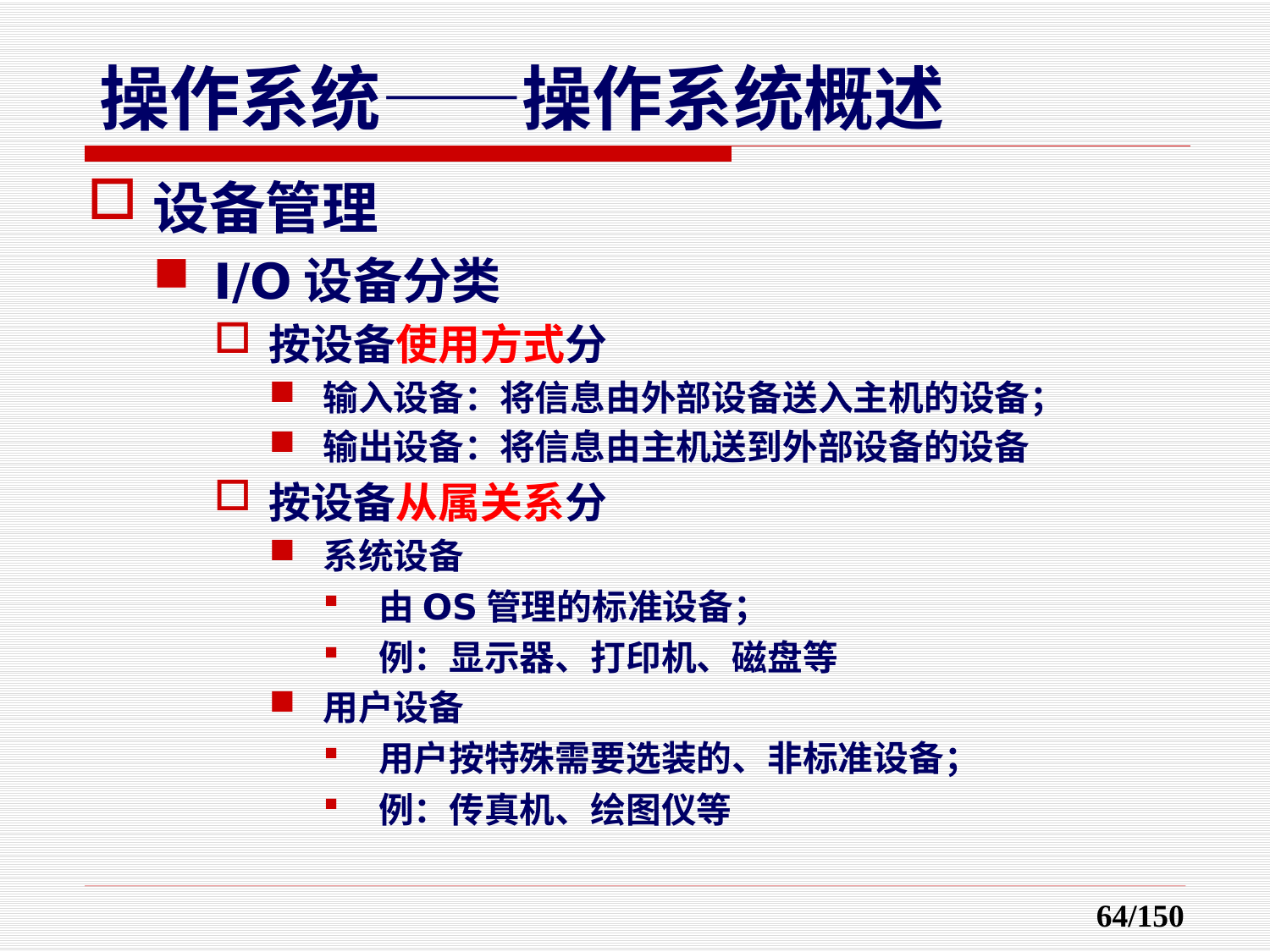

设备管理
I/O设备分类
按设备使用方式分
输入设备：将信息由外部设备送入主机的设备；
输出设备：将信息由主机送到外部设备的设备
按设备从属关系分
系统设备
由OS管理的标准设备；
例：显示器、打印机、磁盘等
用户设备
用户按特殊需要选装的、非标准设备；
例：传真机、绘图仪等